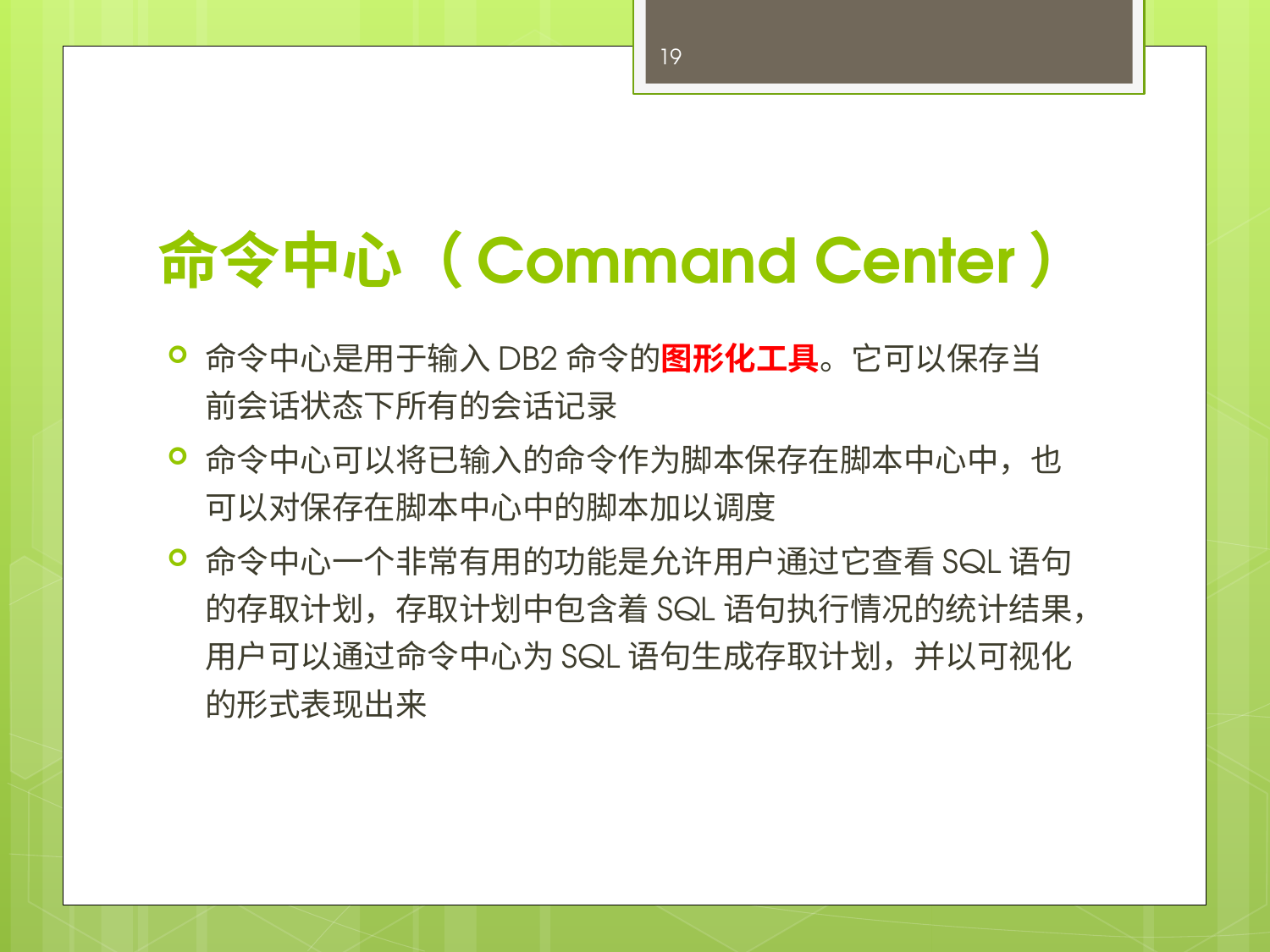

19
# 命令中心（Command Center）
命令中心是用于输入DB2命令的图形化工具。它可以保存当前会话状态下所有的会话记录
命令中心可以将已输入的命令作为脚本保存在脚本中心中，也可以对保存在脚本中心中的脚本加以调度
命令中心一个非常有用的功能是允许用户通过它查看SQL语句的存取计划，存取计划中包含着SQL语句执行情况的统计结果，用户可以通过命令中心为SQL语句生成存取计划，并以可视化的形式表现出来